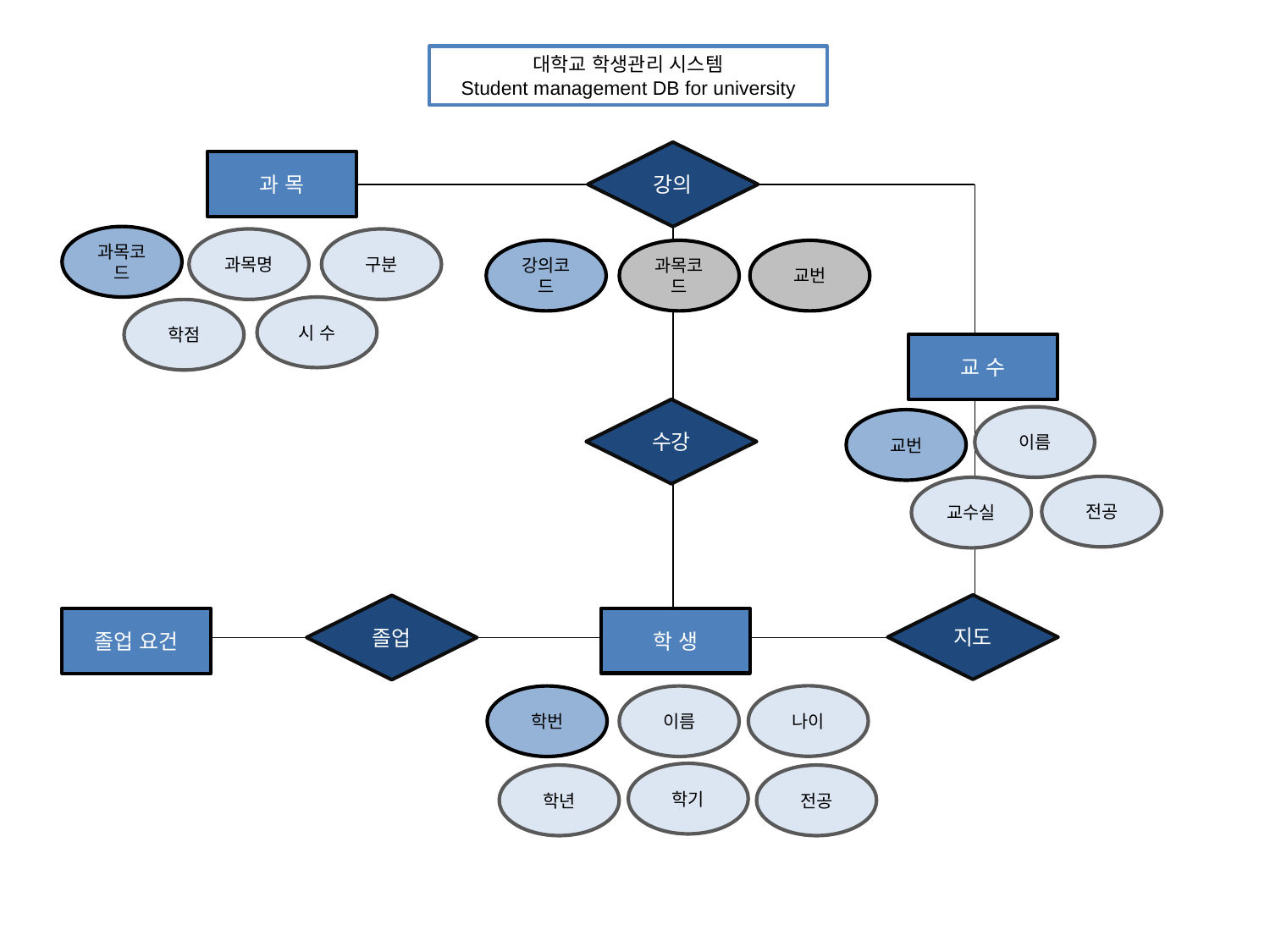

대학교 학생관리 시스템
Student management DB for university
강의
과 목
과목코드
과목명
구분
강의코드
과목코드
교번
시 수
학점
교 수
수강
이름
교번
전공
교수실
지도
졸업
학 생
졸업 요건
나이
학번
이름
학기
학년
전공